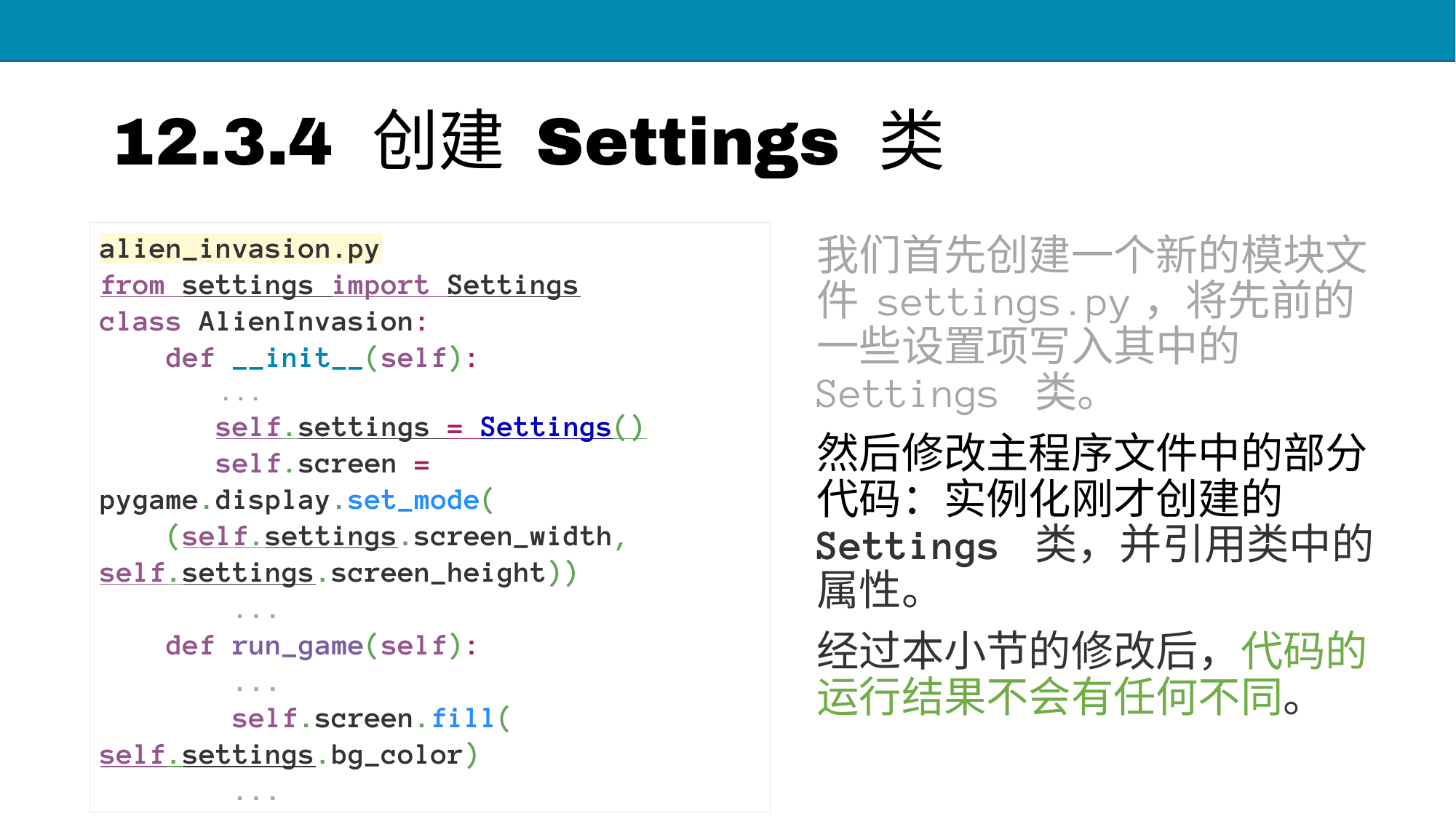

# 12.3.4 创建 Settings 类
alien_invasion.py
from settings import Settings
class AlienInvasion:
    def __init__(self):
        ...
       self.settings = Settings()
       self.screen = pygame.display.set_mode(
    (self.settings.screen_width, self.settings.screen_height))
        ...
    def run_game(self):
        ...
        self.screen.fill(
self.settings.bg_color)
        ...
我们首先创建一个新的模块文件 settings.py，将先前的一些设置项写入其中的 Settings 类。
然后修改主程序文件中的部分代码：实例化刚才创建的 Settings 类，并引用类中的属性。
经过本小节的修改后，代码的运行结果不会有任何不同。